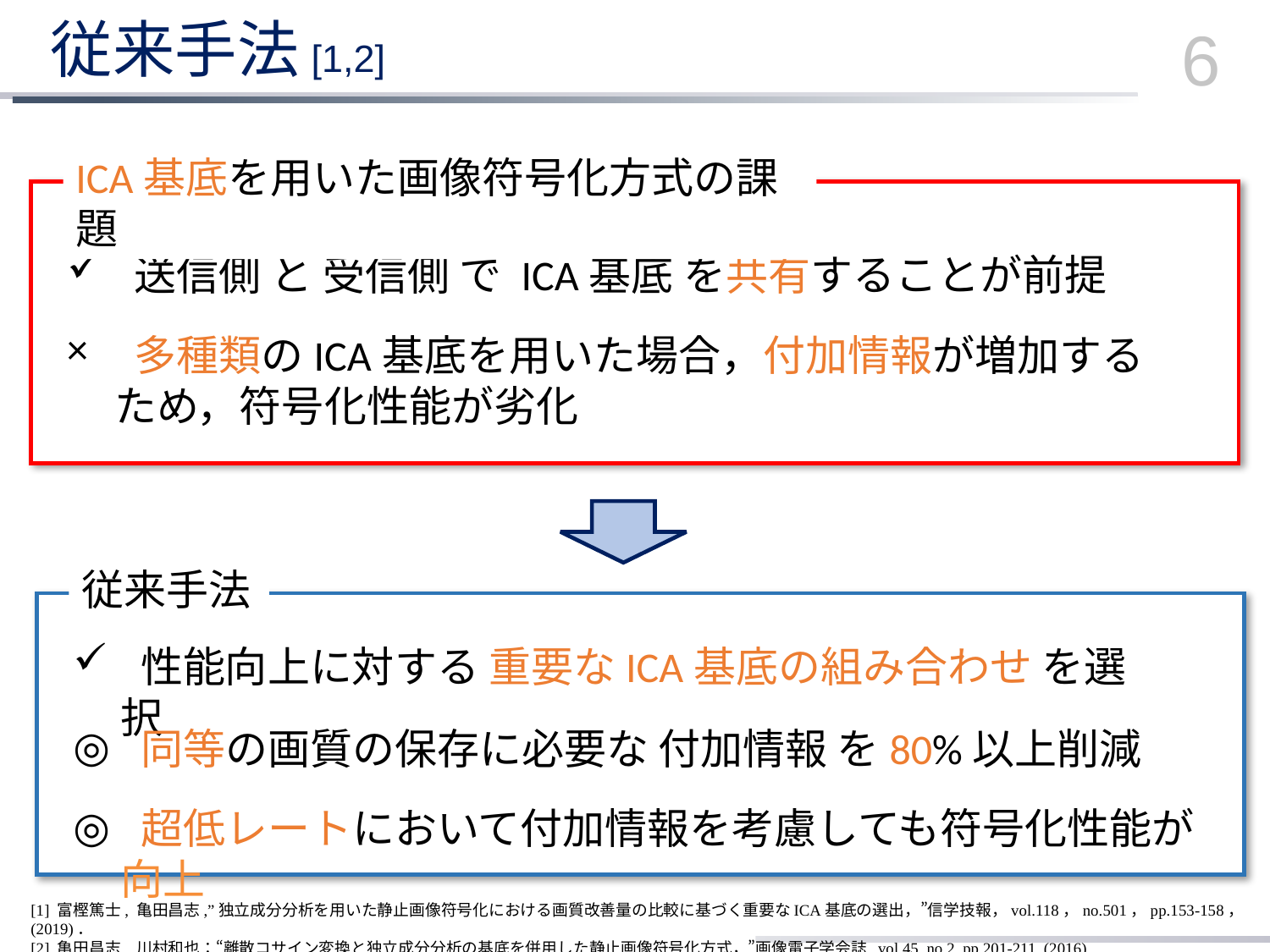

# 従来手法[1,2]
6
ICA基底を用いた画像符号化方式の課題

 送信側 と 受信側 で ICA基底 を共有することが前提
 多種類のICA基底を用いた場合，付加情報が増加するため，符号化性能が劣化

従来手法

 性能向上に対する 重要なICA基底の組み合わせ を選択
 同等の画質の保存に必要な 付加情報 を80%以上削減
 超低レートにおいて付加情報を考慮しても符号化性能が向上
[1] 富樫篤士, 亀田昌志,”独立成分分析を用いた静止画像符号化における画質改善量の比較に基づく重要なICA基底の選出，”信学技報，vol.118，no.501，pp.153-158，(2019)．
[2] 亀田昌志, 川村和也：“離散コサイン変換と独立成分分析の基底を併用した静止画像符号化方式，”画像電子学会誌, vol.45, no.2, pp.201-211, (2016).